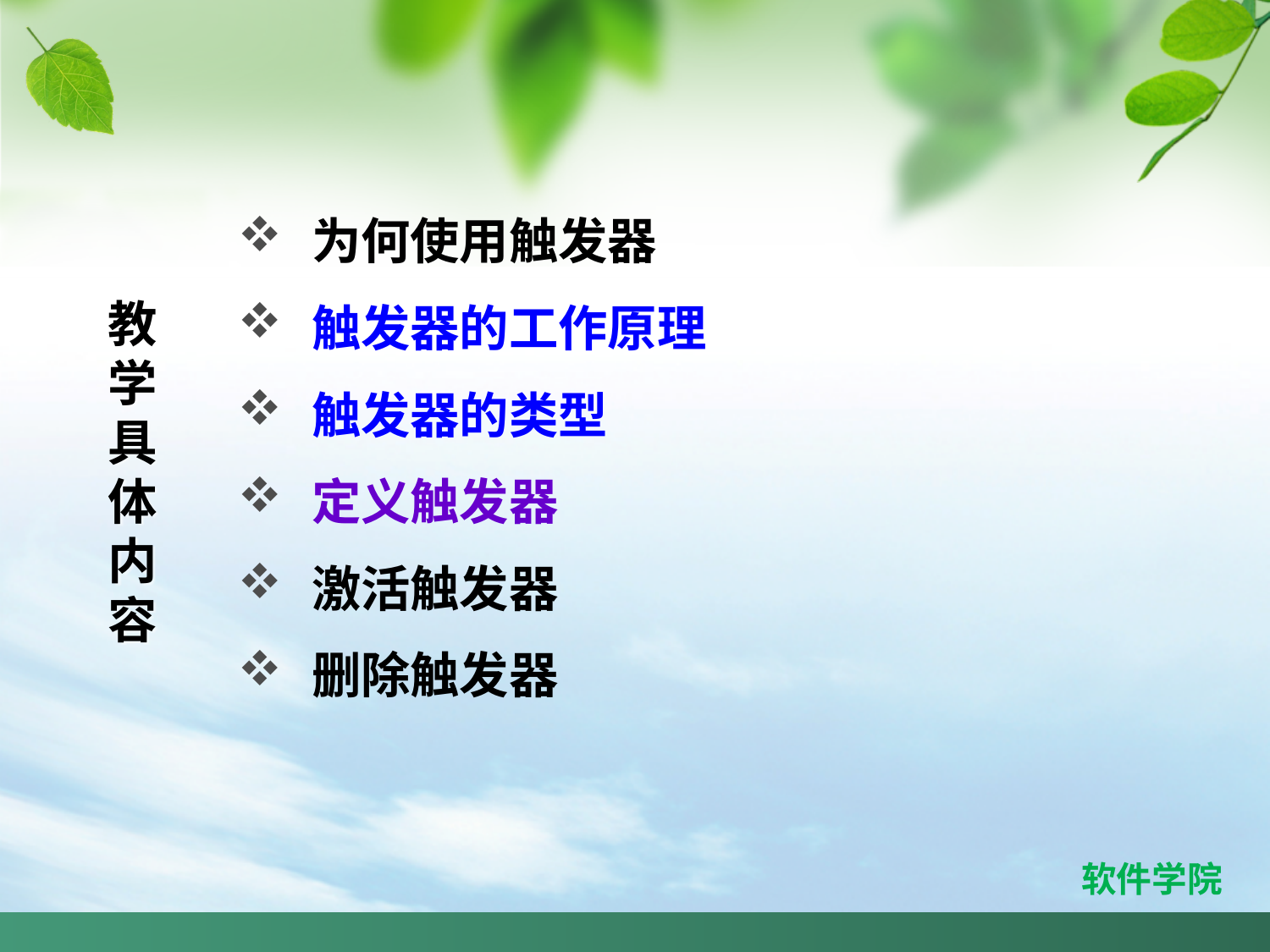

# 教学具体内容
为何使用触发器
触发器的工作原理
触发器的类型
定义触发器
激活触发器
删除触发器